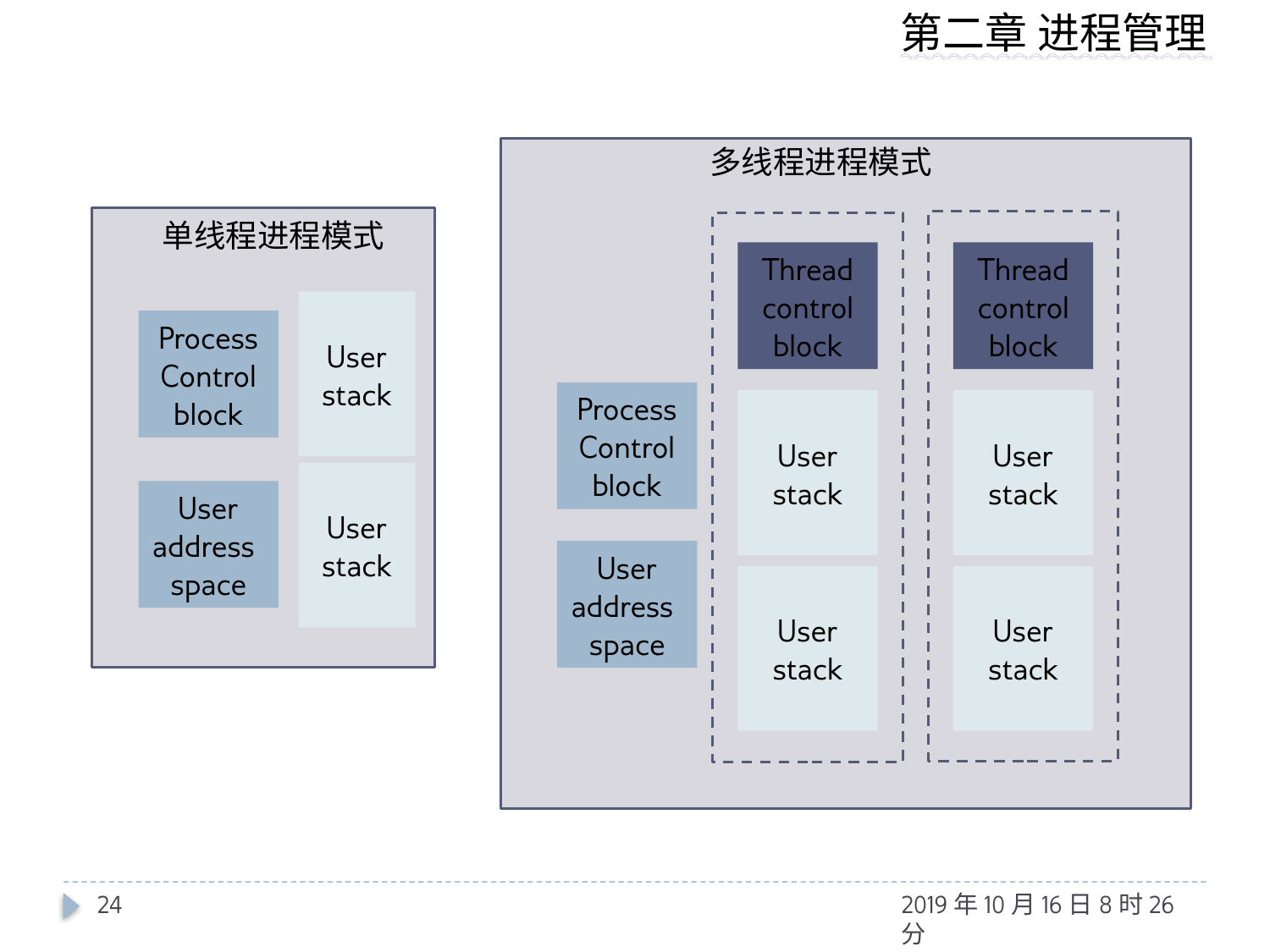

多线程进程模式

Thread control block
Thread control block
Process Control block

User stack

User stack

User address  space

User stack

User stack

单线程进程模式

User stack

Process Control block

User stack

User address  space
24
2019年10月16日8时26分